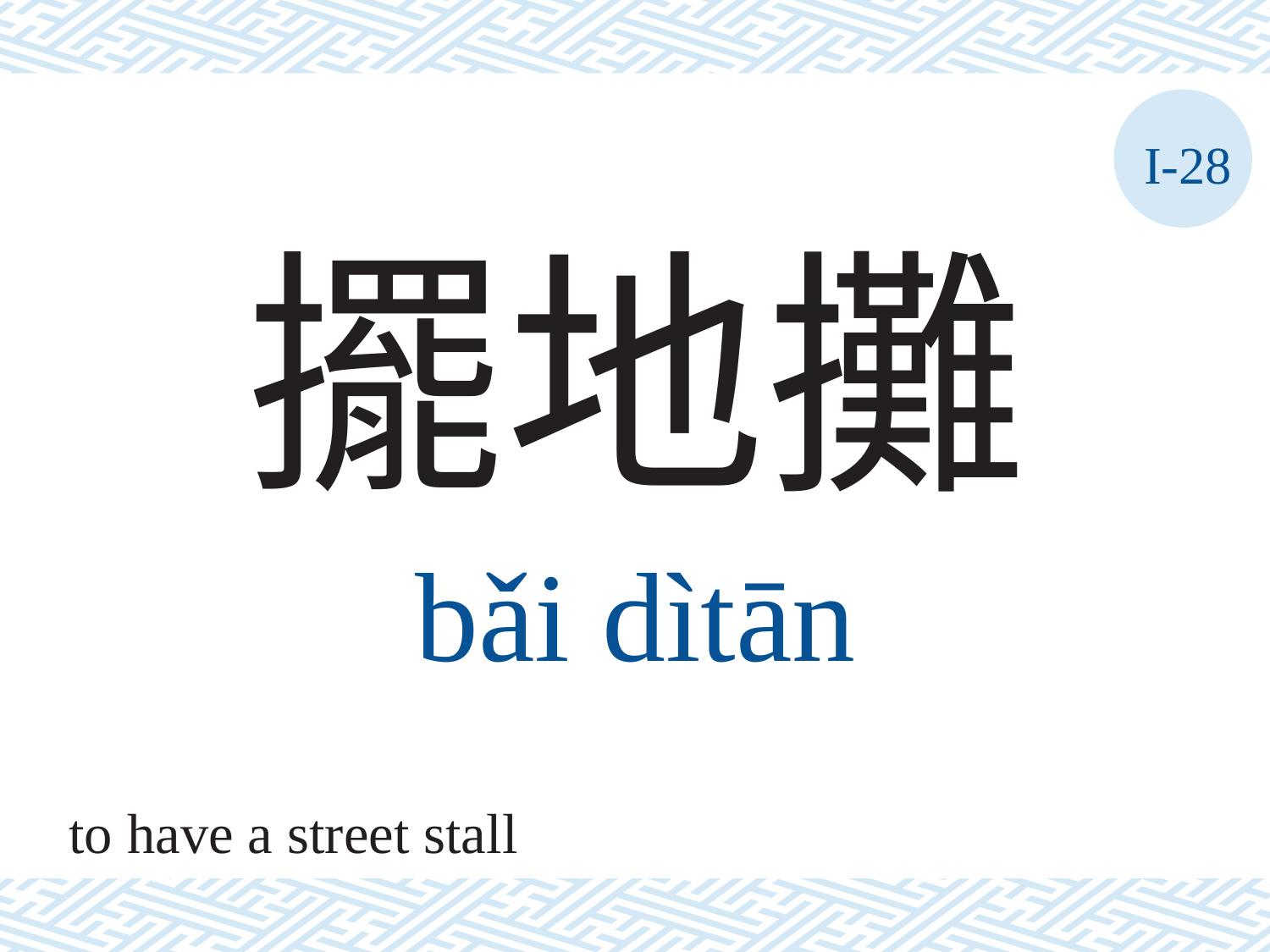

I-28
擺地攤
bǎi	dìtān
to have a street stall